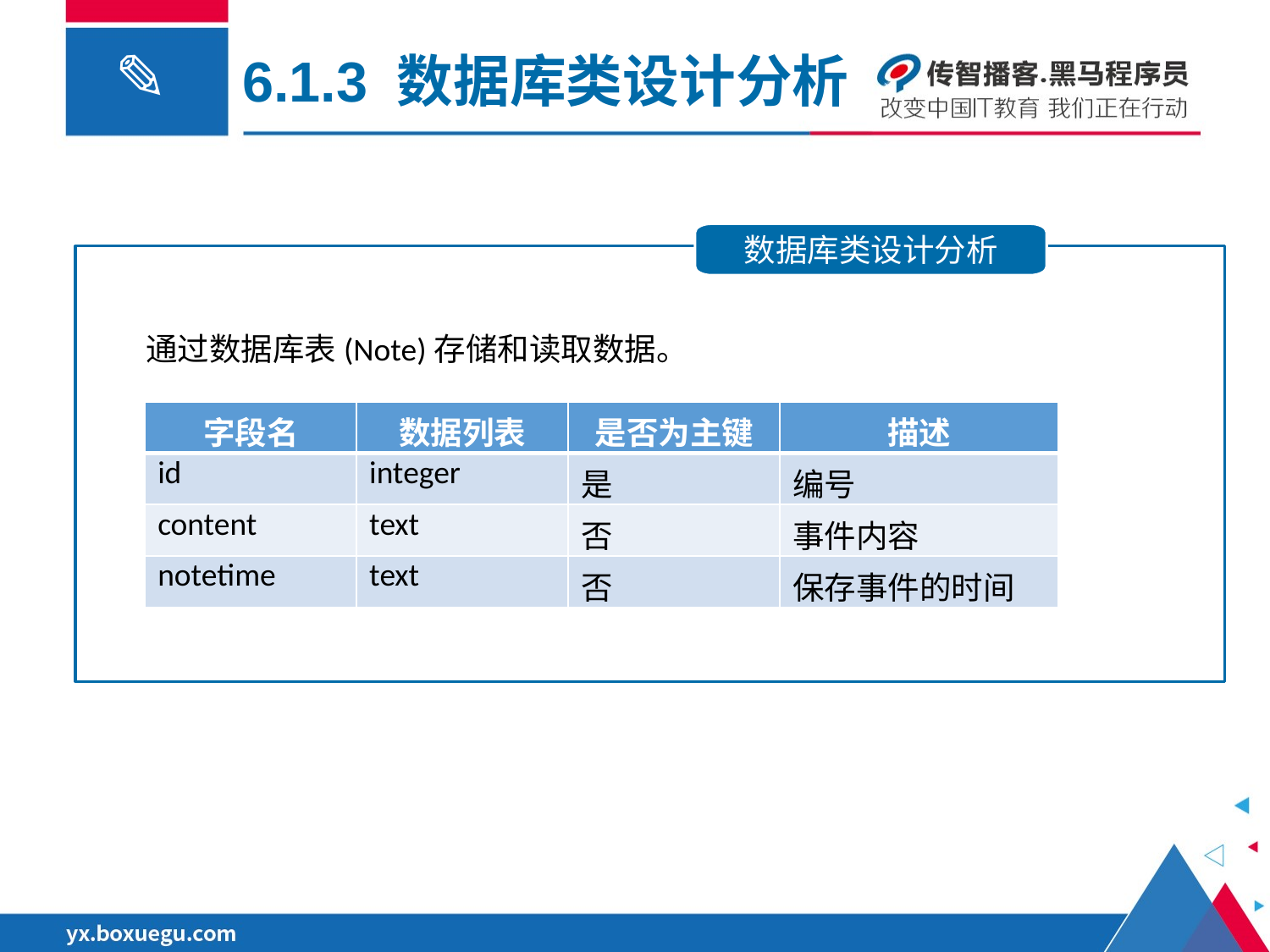

6.1.3 数据库类设计分析
数据库类设计分析

       通过数据库表(Note)存储和读取数据。
| 字段名 | 数据列表 | 是否为主键 | 描述 |
| --- | --- | --- | --- |
| id | integer | 是 | 编号 |
| content | text | 否 | 事件内容 |
| notetime | text | 否 | 保存事件的时间 |